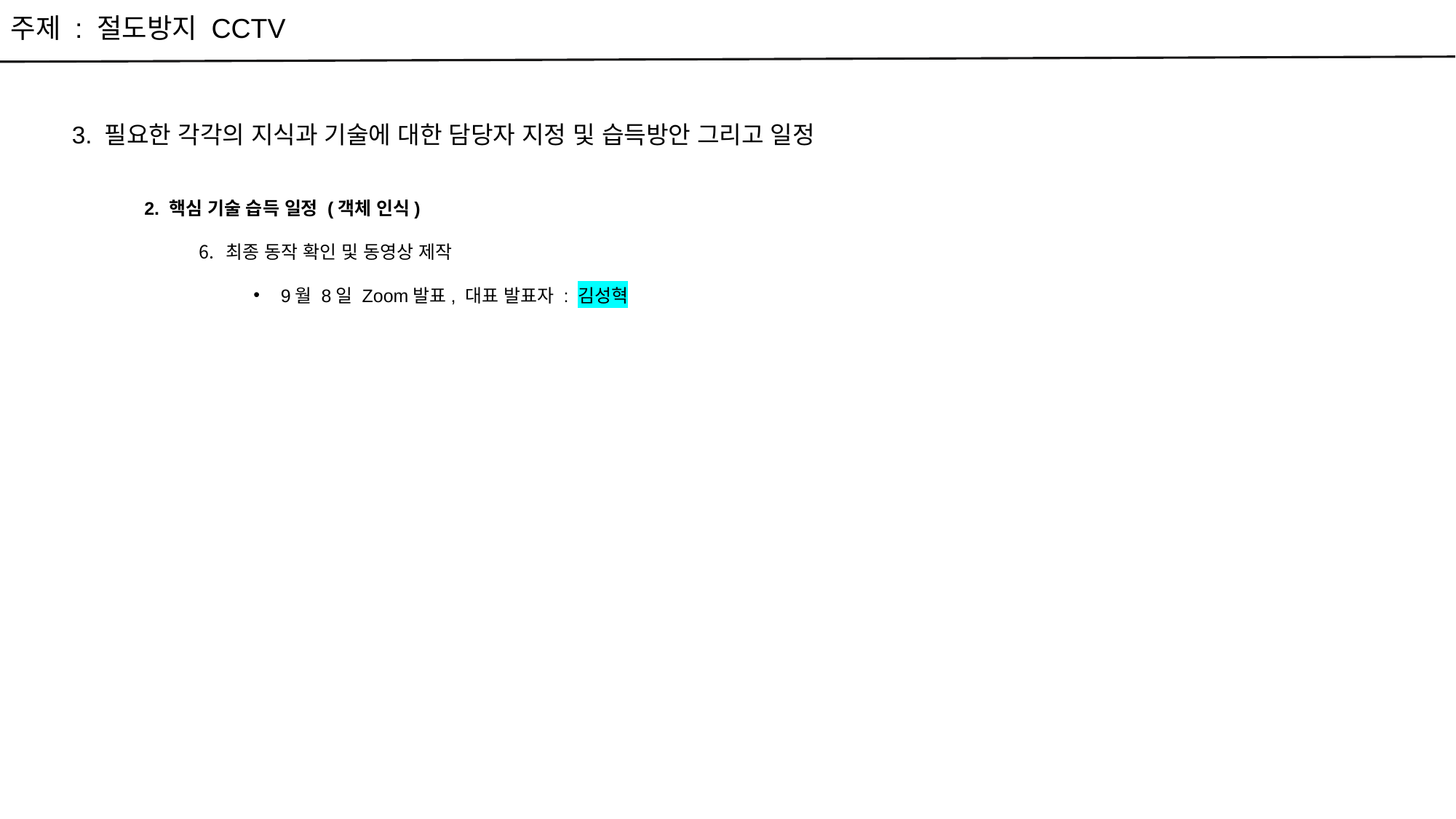

주제 : 절도방지 CCTV

3. 필요한 각각의 지식과 기술에 대한 담당자 지정 및 습득방안 그리고 일정
2. 핵심 기술 습득 일정 (객체 인식)
최종 동작 확인 및 동영상 제작
9월 8일 Zoom발표, 대표 발표자 : 김성혁